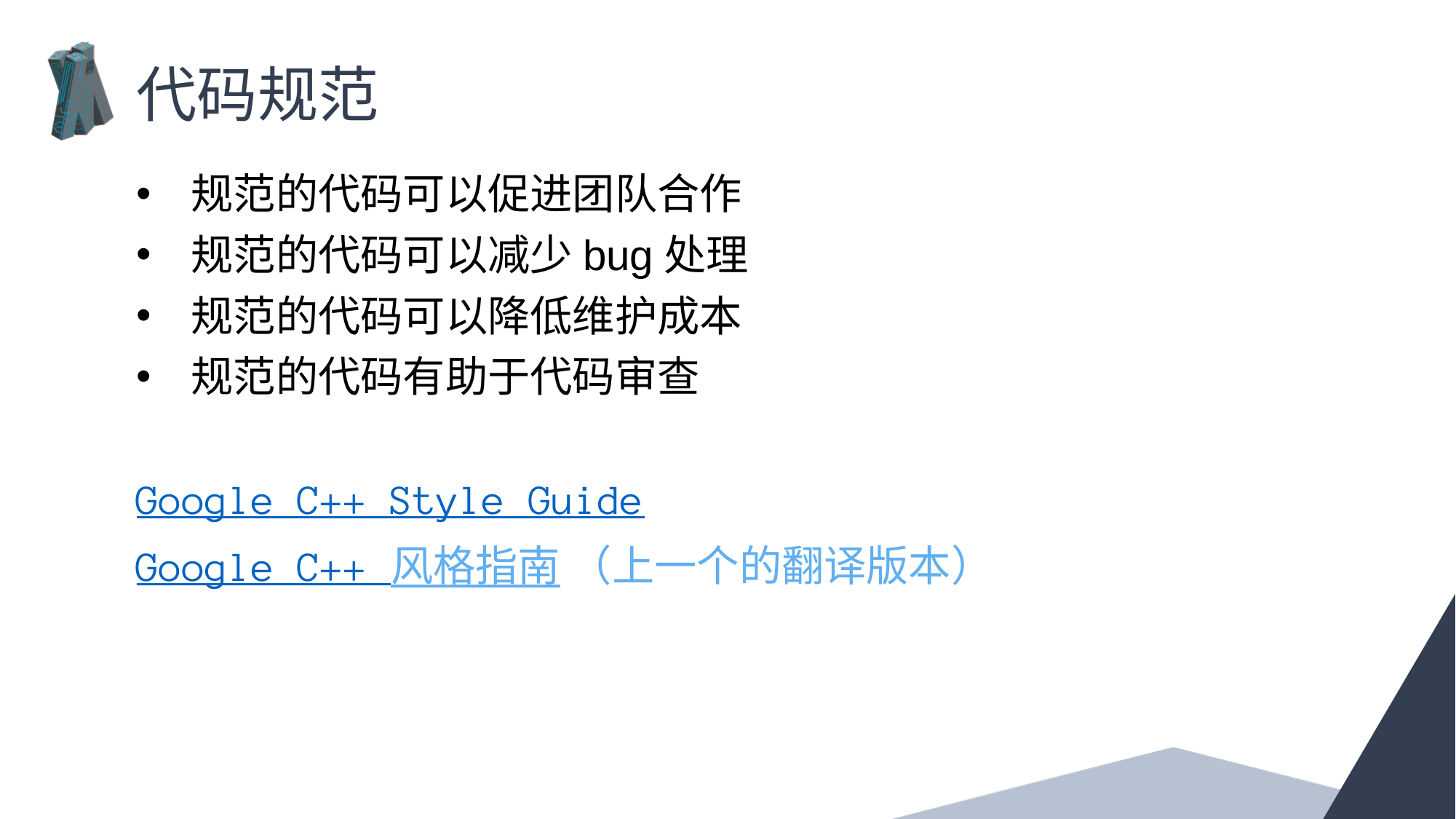

代码规范
规范的代码可以促进团队合作
规范的代码可以减少bug处理
规范的代码可以降低维护成本
规范的代码有助于代码审查

Google C++ Style Guide
Google C++ 风格指南 （上一个的翻译版本）